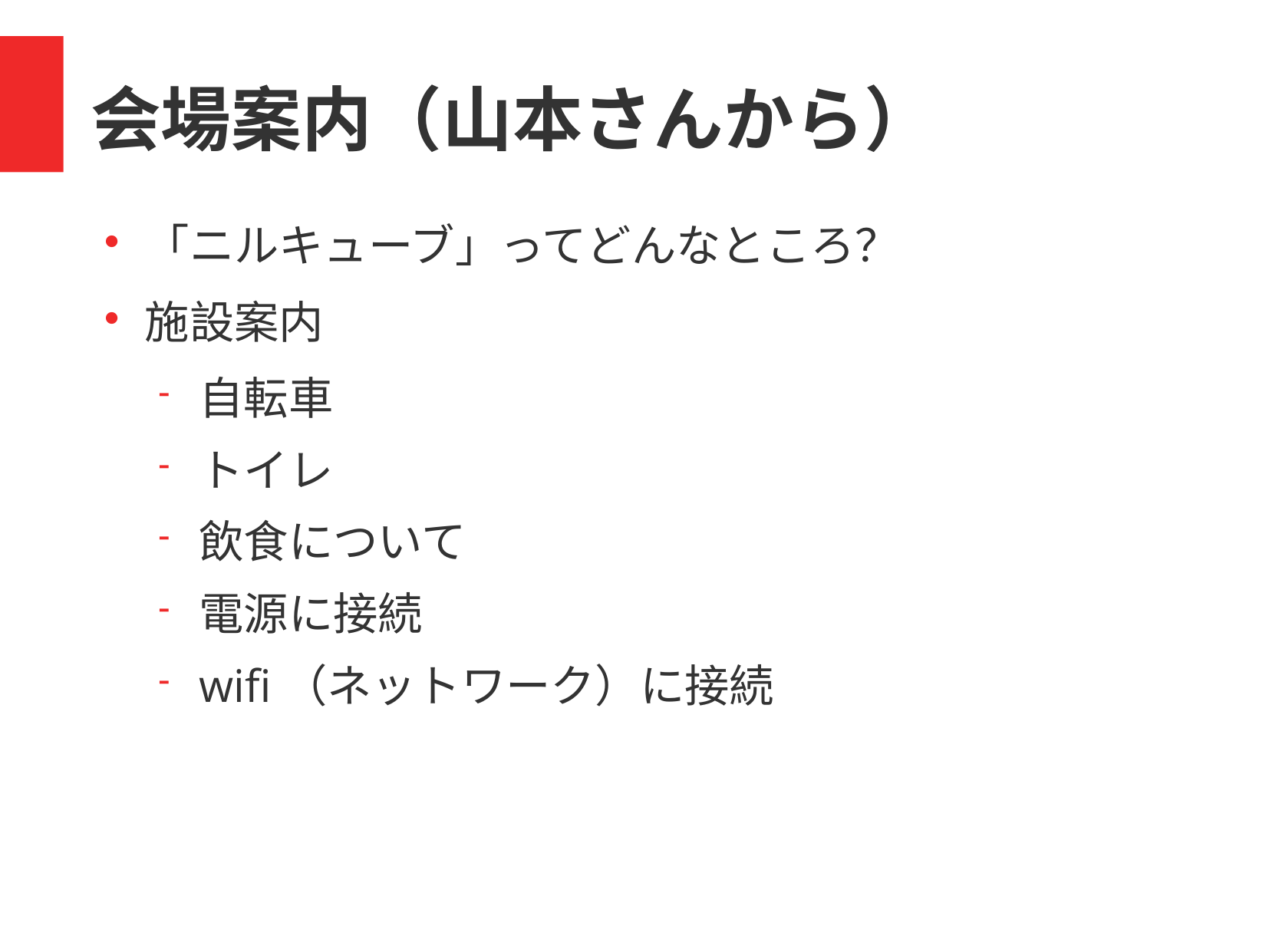

会場案内（山本さんから）
「ニルキューブ」ってどんなところ？
施設案内
自転車
トイレ
飲食について
電源に接続
wifi（ネットワーク）に接続